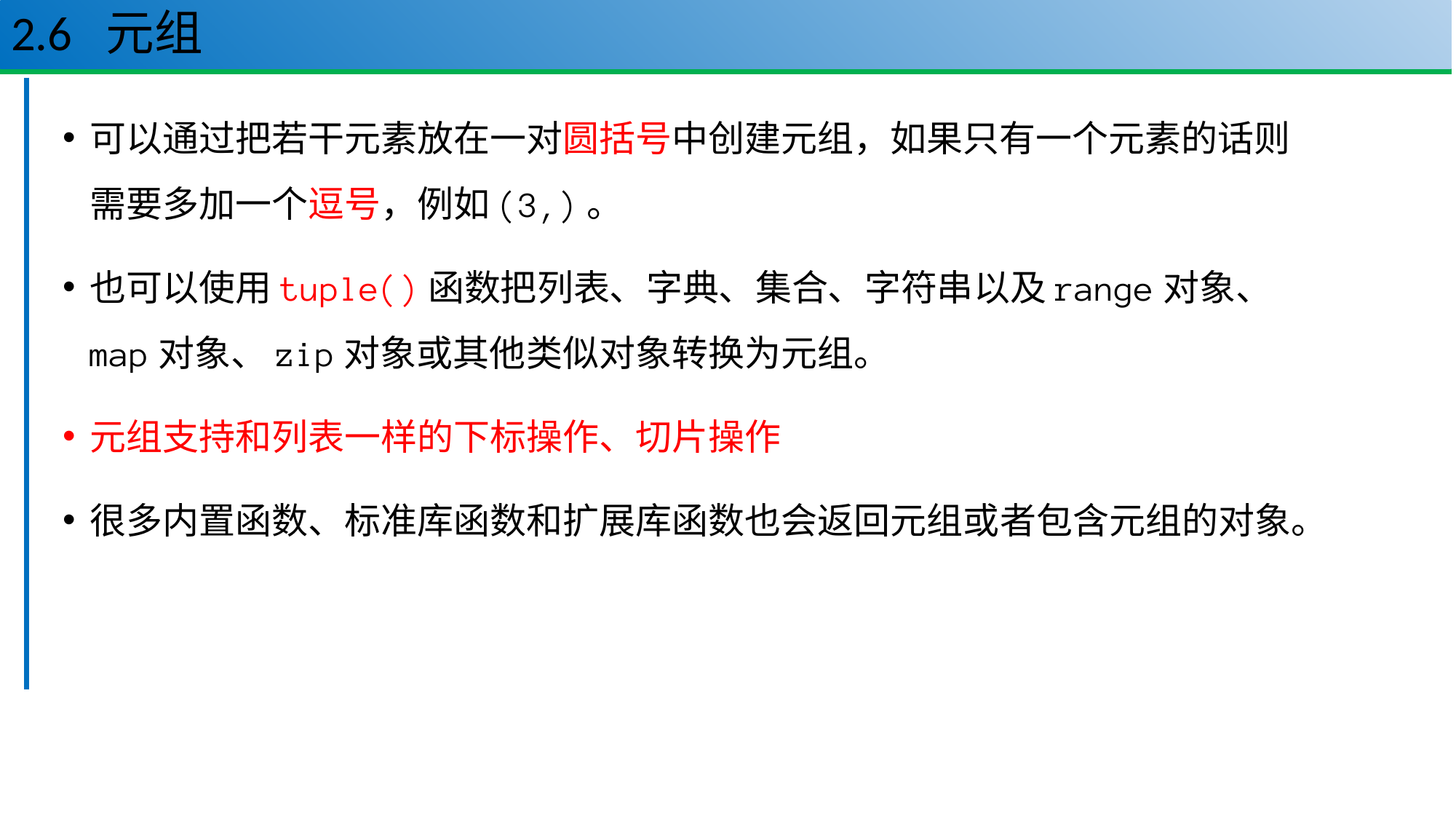

# 2.6  元组
35
可以通过把若干元素放在一对圆括号中创建元组，如果只有一个元素的话则需要多加一个逗号，例如(3,)。
也可以使用tuple()函数把列表、字典、集合、字符串以及range对象、map对象、zip对象或其他类似对象转换为元组。
元组支持和列表一样的下标操作、切片操作
很多内置函数、标准库函数和扩展库函数也会返回元组或者包含元组的对象。